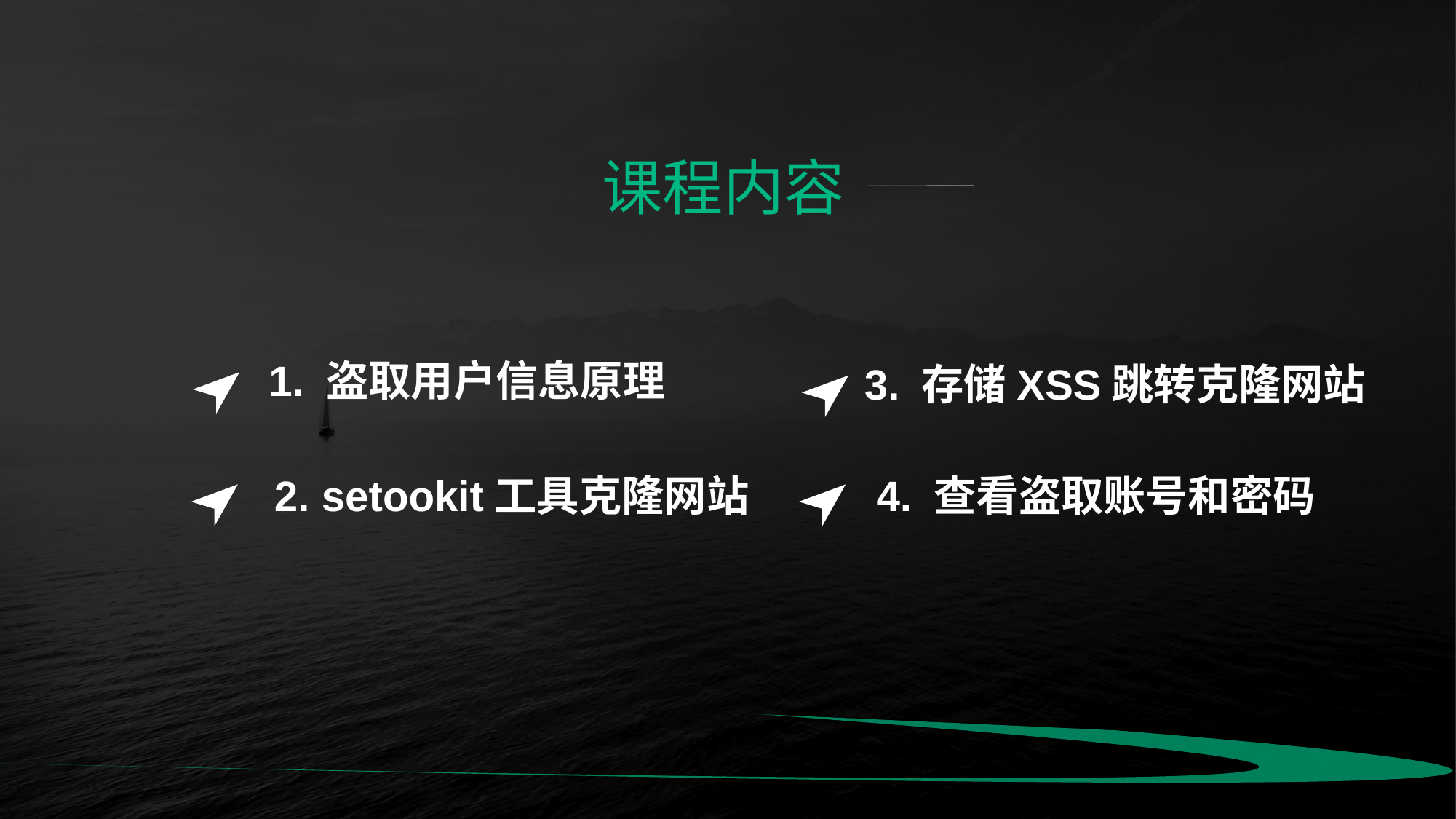

课程内容
1. 盗取用户信息原理

2. setookit工具克隆网站

3. 存储XSS跳转克隆网站

4. 查看盗取账号和密码